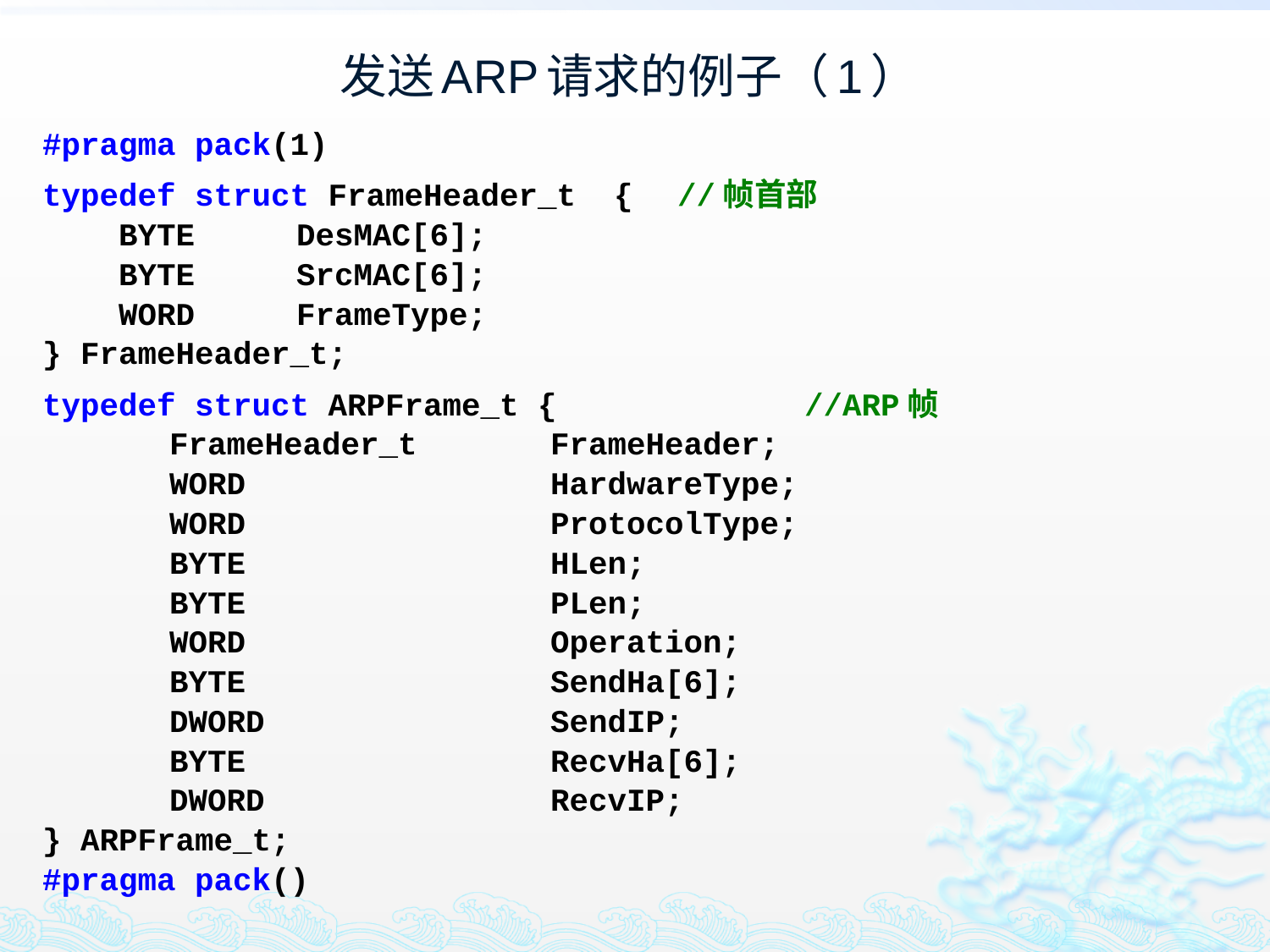

# 发送ARP请求的例子（1）
| #pragma pack(1) typedef struct FrameHeader\_t { //帧首部 BYTE DesMAC[6]; BYTE SrcMAC[6]; WORD FrameType; } FrameHeader\_t; typedef struct ARPFrame\_t { //ARP帧 FrameHeader\_t FrameHeader; WORD HardwareType; WORD ProtocolType; BYTE HLen; BYTE PLen; WORD Operation; BYTE SendHa[6]; DWORD SendIP; BYTE RecvHa[6]; DWORD RecvIP; } ARPFrame\_t; #pragma pack() |
| --- |